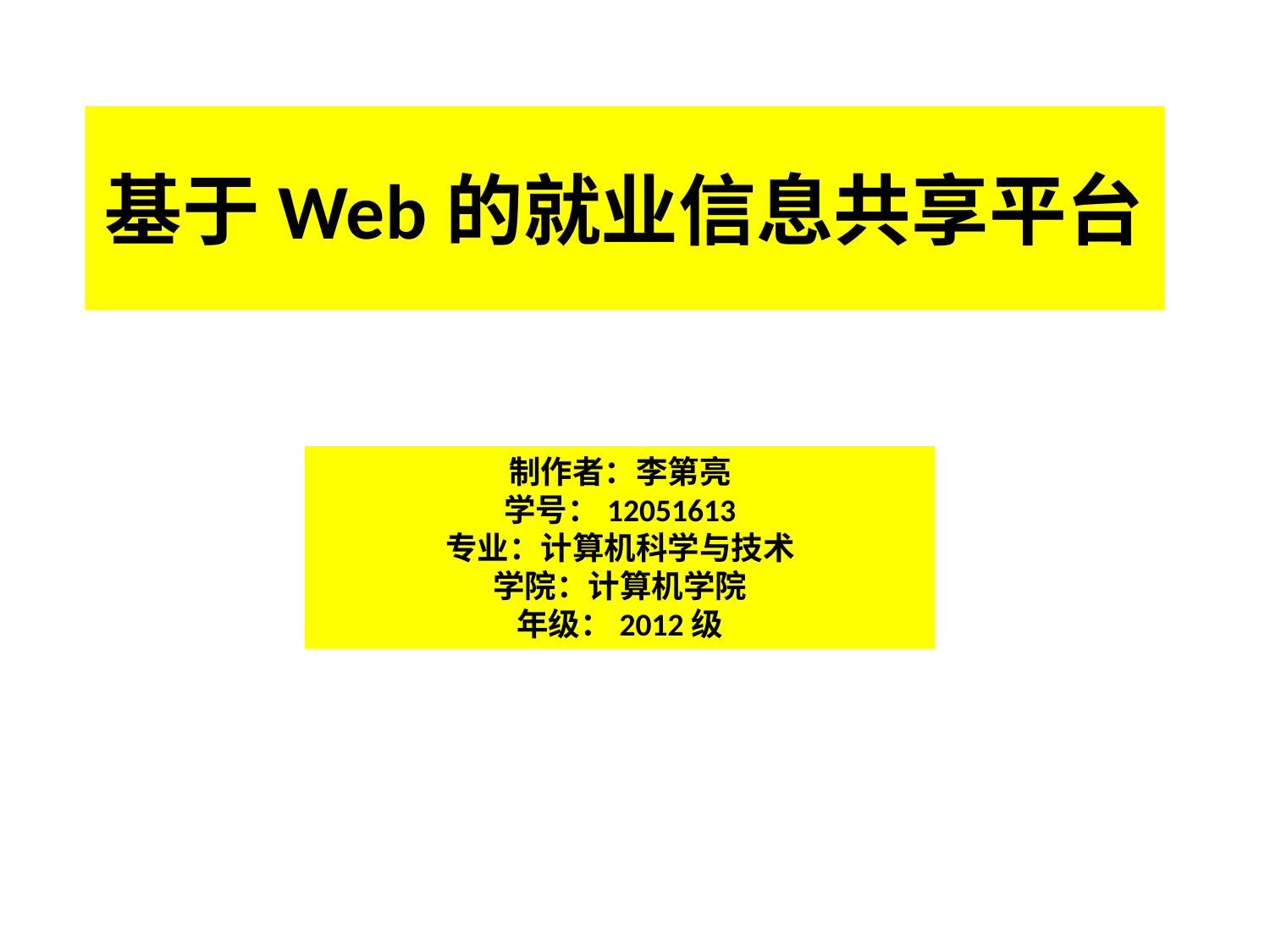

# 基于Web的就业信息共享平台
制作者：李第亮
学号：12051613
专业：计算机科学与技术
学院：计算机学院
年级：2012级